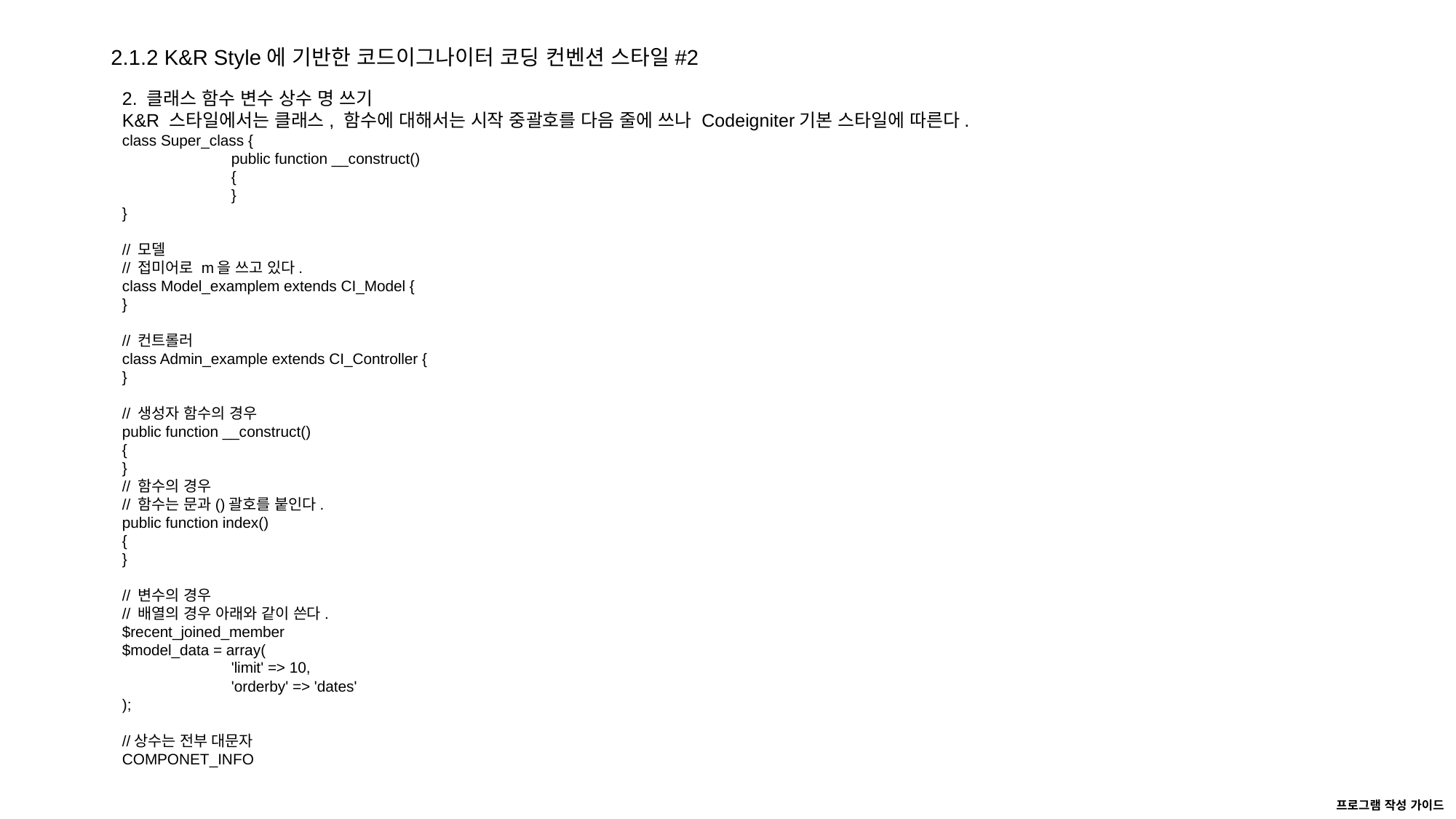

# 2.1.2 K&R Style에 기반한 코드이그나이터 코딩 컨벤션 스타일#2
2. 클래스 함수 변수 상수 명 쓰기
K&R 스타일에서는 클래스, 함수에 대해서는 시작 중괄호를 다음 줄에 쓰나 Codeigniter기본 스타일에 따른다.
class Super_class {
	public function __construct()
	{
	}
}

// 모델
// 접미어로 m을 쓰고 있다.
class Model_examplem extends CI_Model {
}

// 컨트롤러
class Admin_example extends CI_Controller {
}

// 생성자 함수의 경우
public function __construct()
{
}
// 함수의 경우
// 함수는 문과()괄호를 붙인다.
public function index()
{
}

// 변수의 경우
// 배열의 경우 아래와 같이 쓴다.
$recent_joined_member
$model_data = array(
	'limit' => 10,
	'orderby' => 'dates'
);

//상수는 전부 대문자
COMPONET_INFO